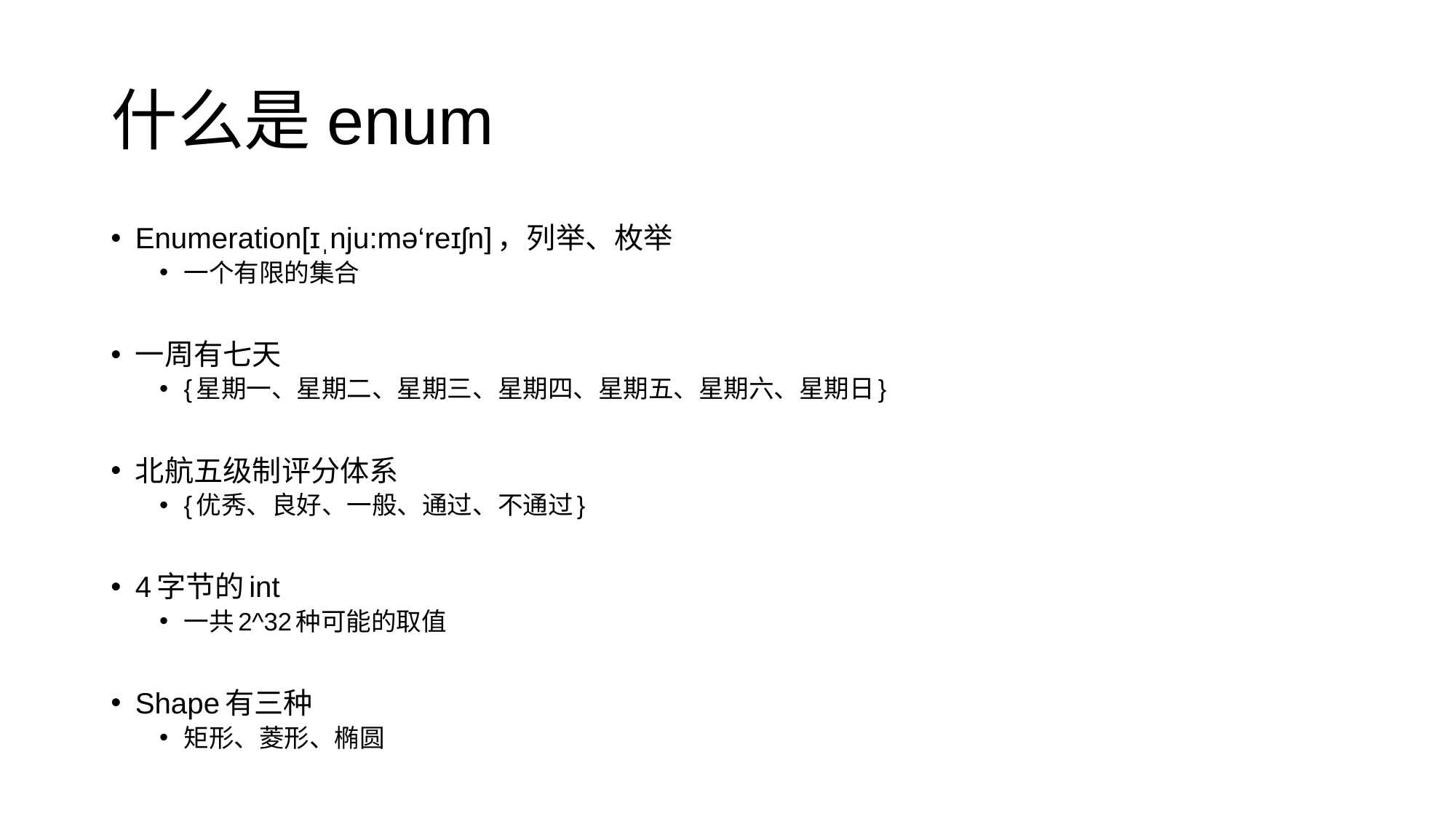

# 什么是enum
Enumeration[ɪˌnju:mə‘reɪʃn]，列举、枚举
一个有限的集合

一周有七天
{星期一、星期二、星期三、星期四、星期五、星期六、星期日}

北航五级制评分体系
{优秀、良好、一般、通过、不通过}

4字节的int
一共2^32种可能的取值

Shape有三种
矩形、菱形、椭圆